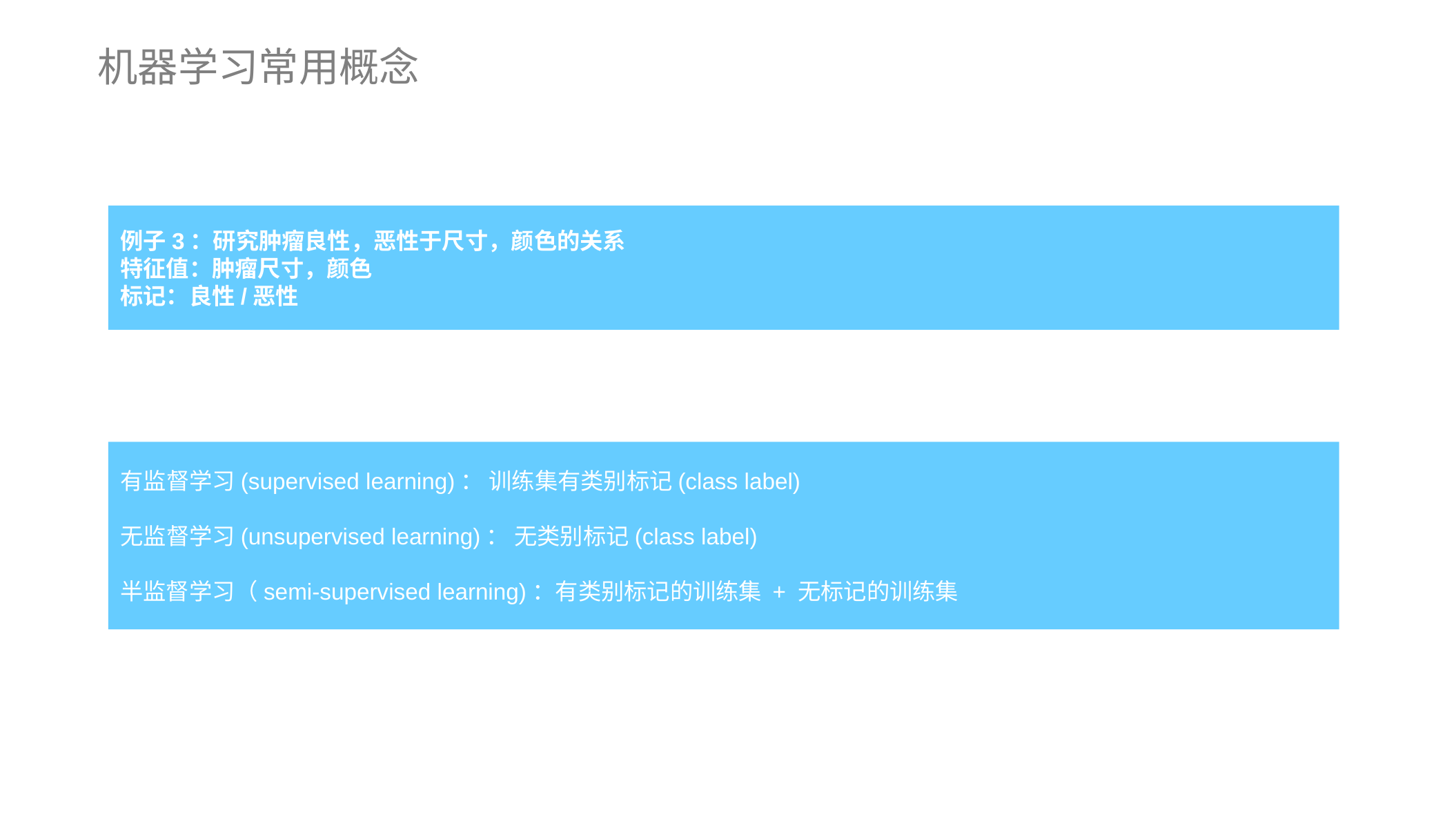

机器学习常用概念
例子3：研究肿瘤良性，恶性于尺寸，颜色的关系
特征值：肿瘤尺寸，颜色
标记：良性/恶性
有监督学习(supervised learning)： 训练集有类别标记(class label)

无监督学习(unsupervised learning)： 无类别标记(class label)

半监督学习（semi-supervised learning)：有类别标记的训练集 + 无标记的训练集